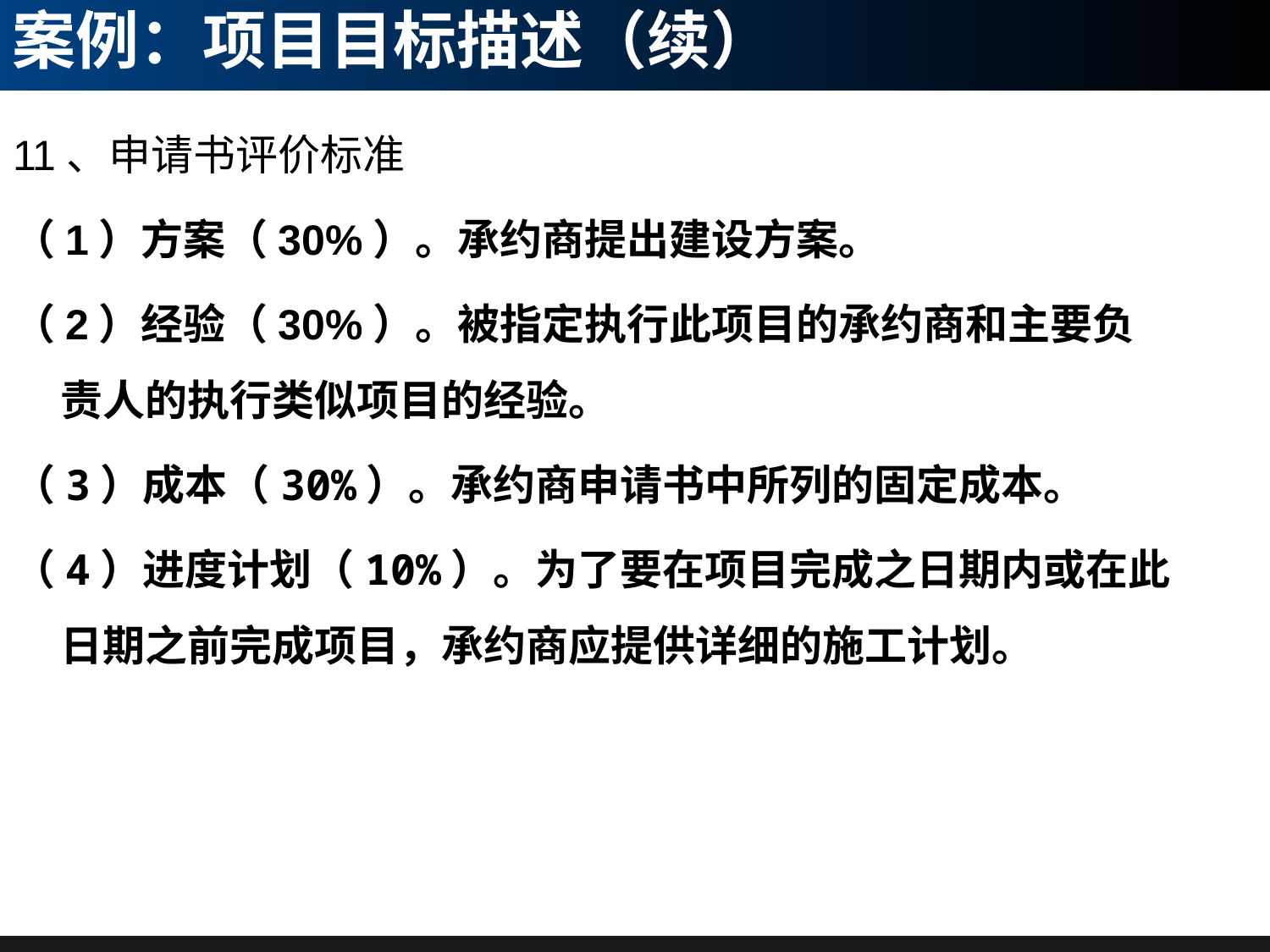

案例：项目目标描述（续）
11、申请书评价标准
（1）方案（30%）。承约商提出建设方案。
（2）经验（30%）。被指定执行此项目的承约商和主要负责人的执行类似项目的经验。
（3）成本（30%）。承约商申请书中所列的固定成本。
（4）进度计划（10%）。为了要在项目完成之日期内或在此日期之前完成项目，承约商应提供详细的施工计划。